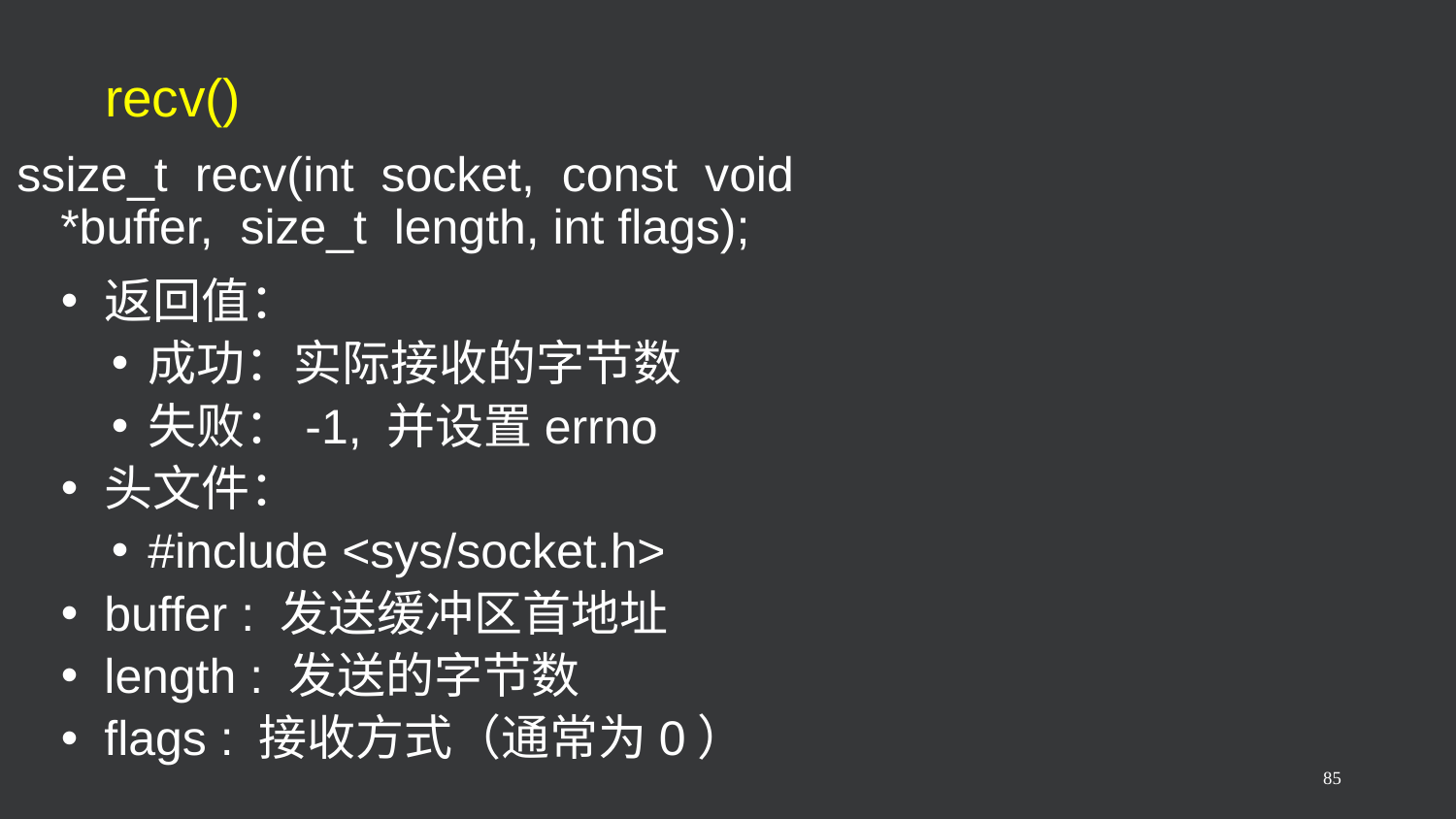

# recv()
ssize_t  recv(int  socket,  const  void  *buffer,  size_t  length, int flags);
返回值：
成功：实际接收的字节数
失败：-1, 并设置errno
头文件：
#include <sys/socket.h>
buffer : 发送缓冲区首地址
length : 发送的字节数
flags : 接收方式（通常为0）

85